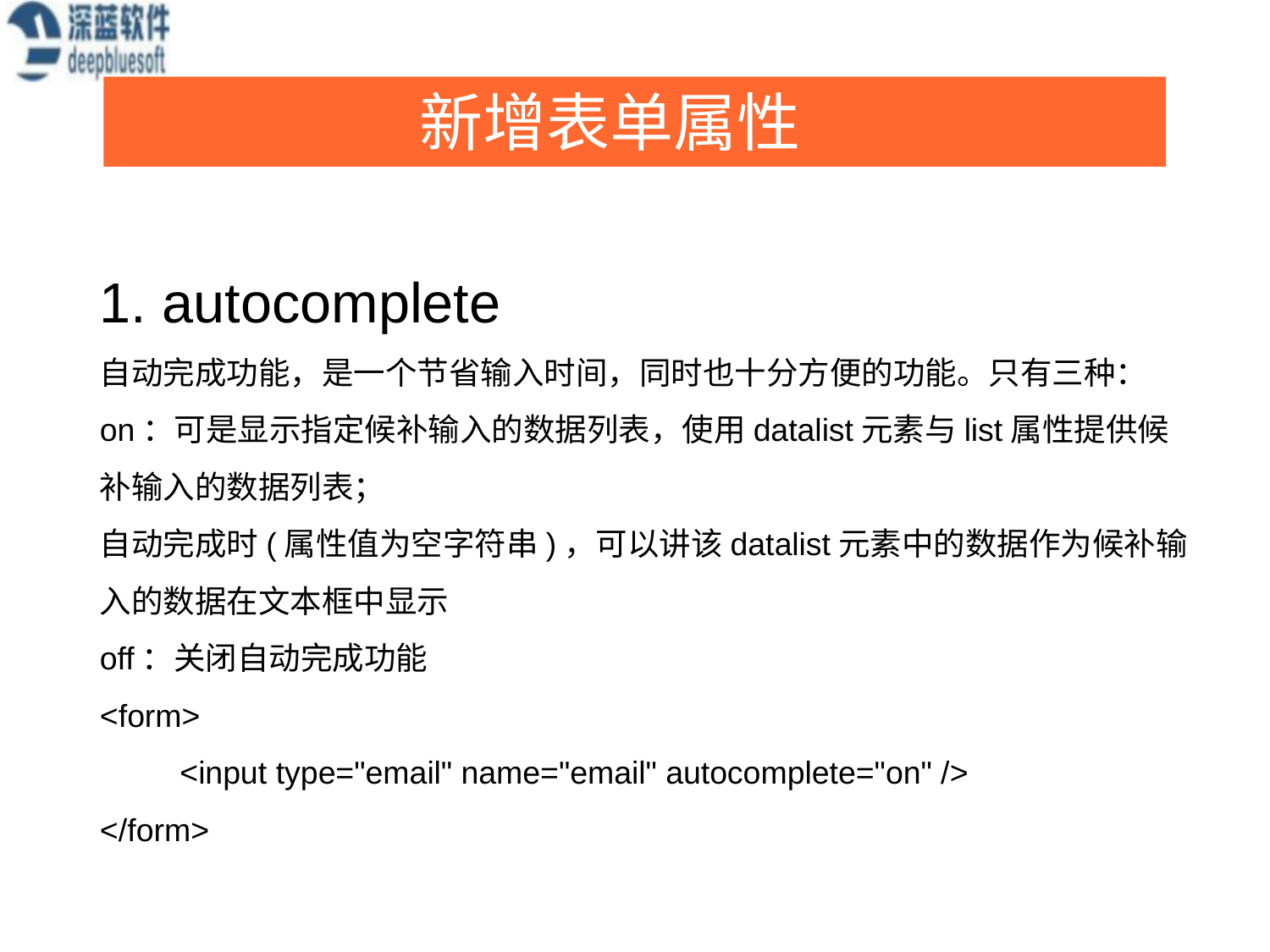

新增表单属性

1. autocomplete
自动完成功能，是一个节省输入时间，同时也十分方便的功能。只有三种：
on：可是显示指定候补输入的数据列表，使用datalist元素与list属性提供候补输入的数据列表；
自动完成时(属性值为空字符串)，可以讲该datalist元素中的数据作为候补输入的数据在文本框中显示
off：关闭自动完成功能
<form>
         <input type="email" name="email" autocomplete="on" />
</form>